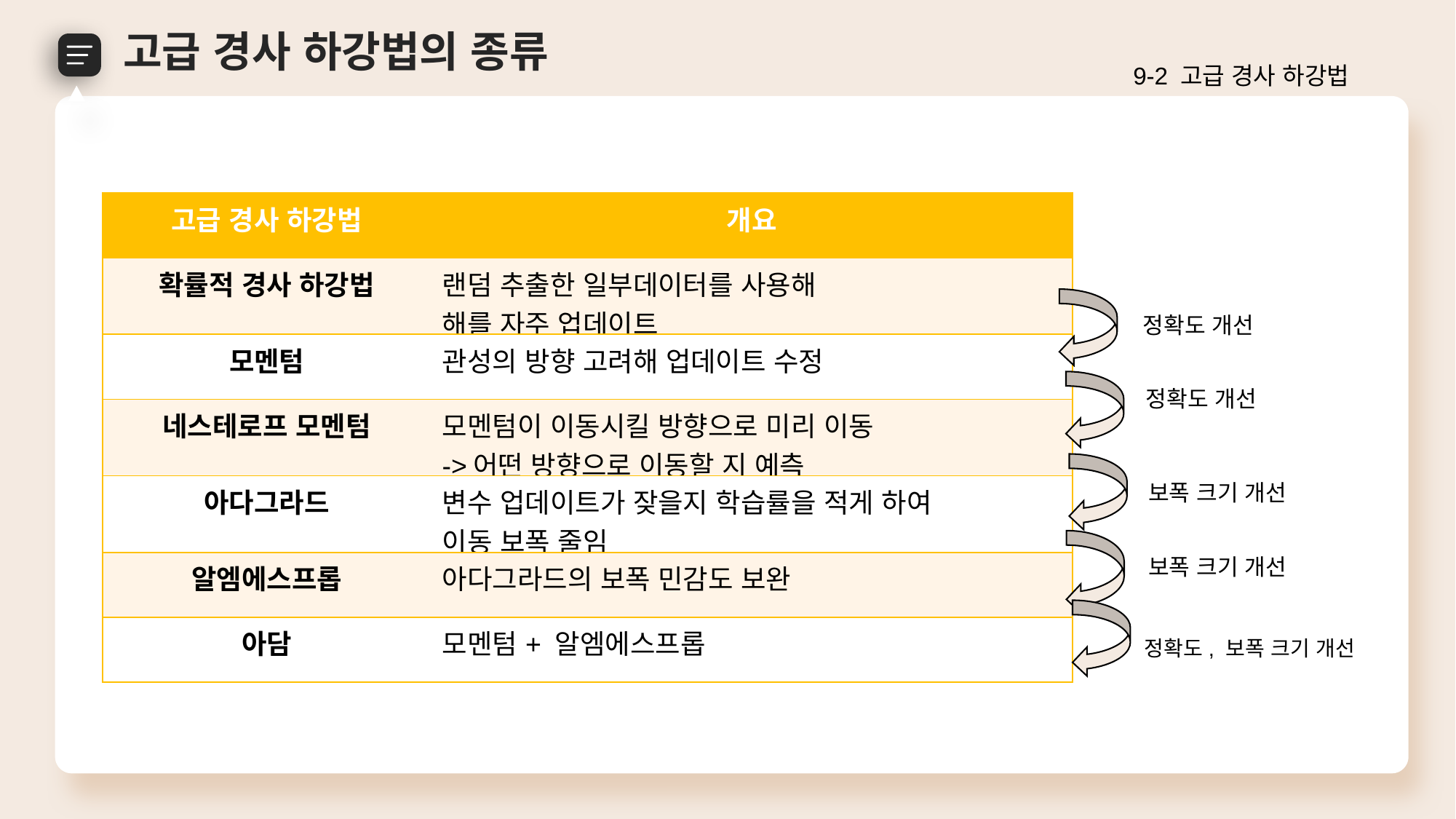

고급 경사 하강법의 종류

9-2 고급 경사 하강법
| 고급 경사 하강법 | 개요 |
| --- | --- |
| 확률적 경사 하강법 | 랜덤 추출한 일부데이터를 사용해 해를 자주 업데이트 |
| 모멘텀 | 관성의 방향 고려해 업데이트 수정 |
| 네스테로프 모멘텀 | 모멘텀이 이동시킬 방향으로 미리 이동 ->어떤 방향으로 이동할 지 예측 |
| 아다그라드 | 변수 업데이트가 잦을지 학습률을 적게 하여 이동 보폭 줄임 |
| 알엠에스프롭 | 아다그라드의 보폭 민감도 보완 |
| 아담 | 모멘텀+ 알엠에스프롭 |

정확도 개선

정확도 개선

보폭 크기 개선

보폭 크기 개선

정확도, 보폭 크기 개선